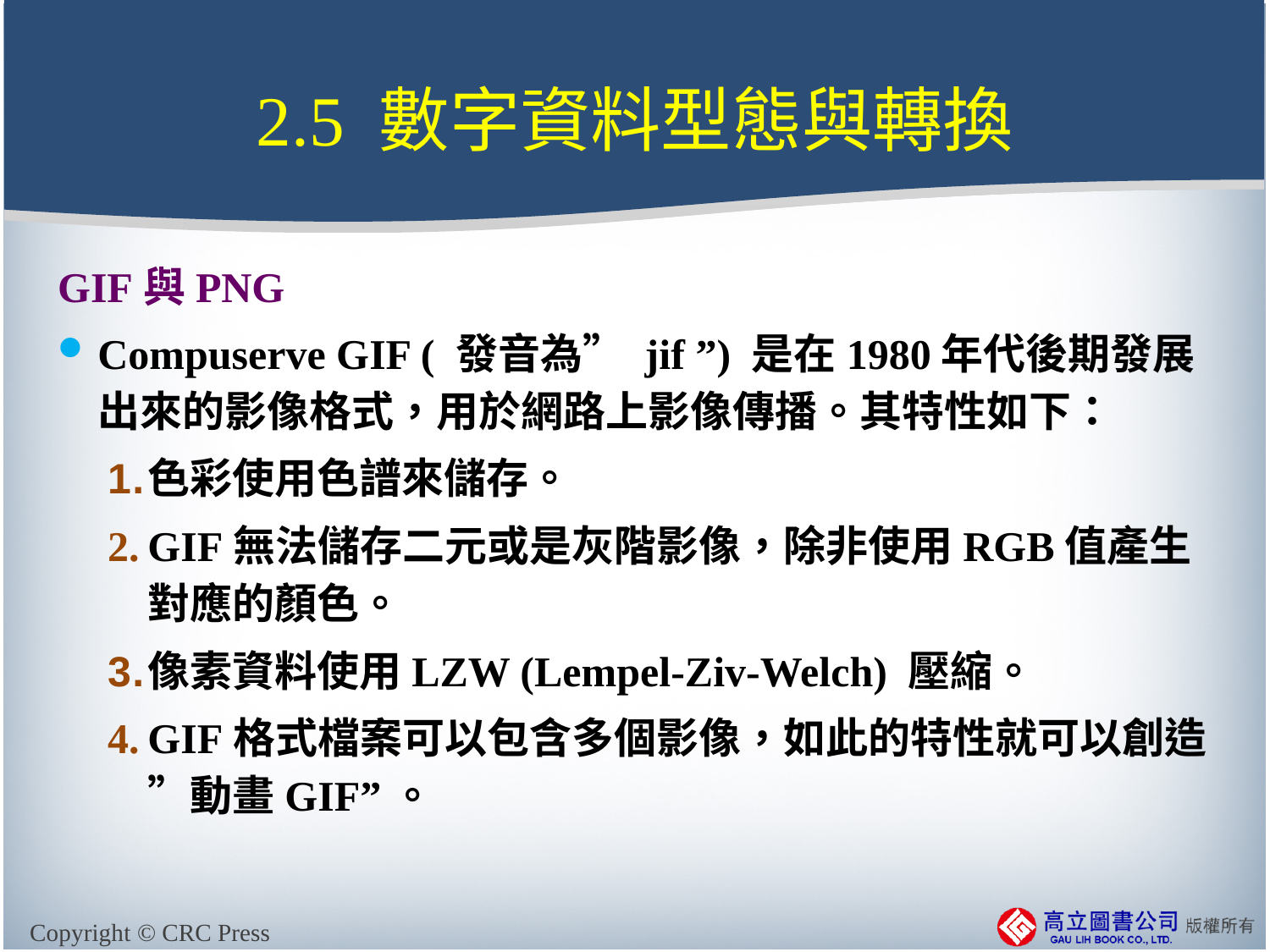

# 2.5 數字資料型態與轉換
GIF與PNG
Compuserve GIF ( 發音為” jif ”) 是在1980年代後期發展出來的影像格式，用於網路上影像傳播。其特性如下：
色彩使用色譜來儲存。
GIF無法儲存二元或是灰階影像，除非使用RGB值產生對應的顏色。
像素資料使用LZW (Lempel-Ziv-Welch) 壓縮。
GIF格式檔案可以包含多個影像，如此的特性就可以創造”動畫GIF”。